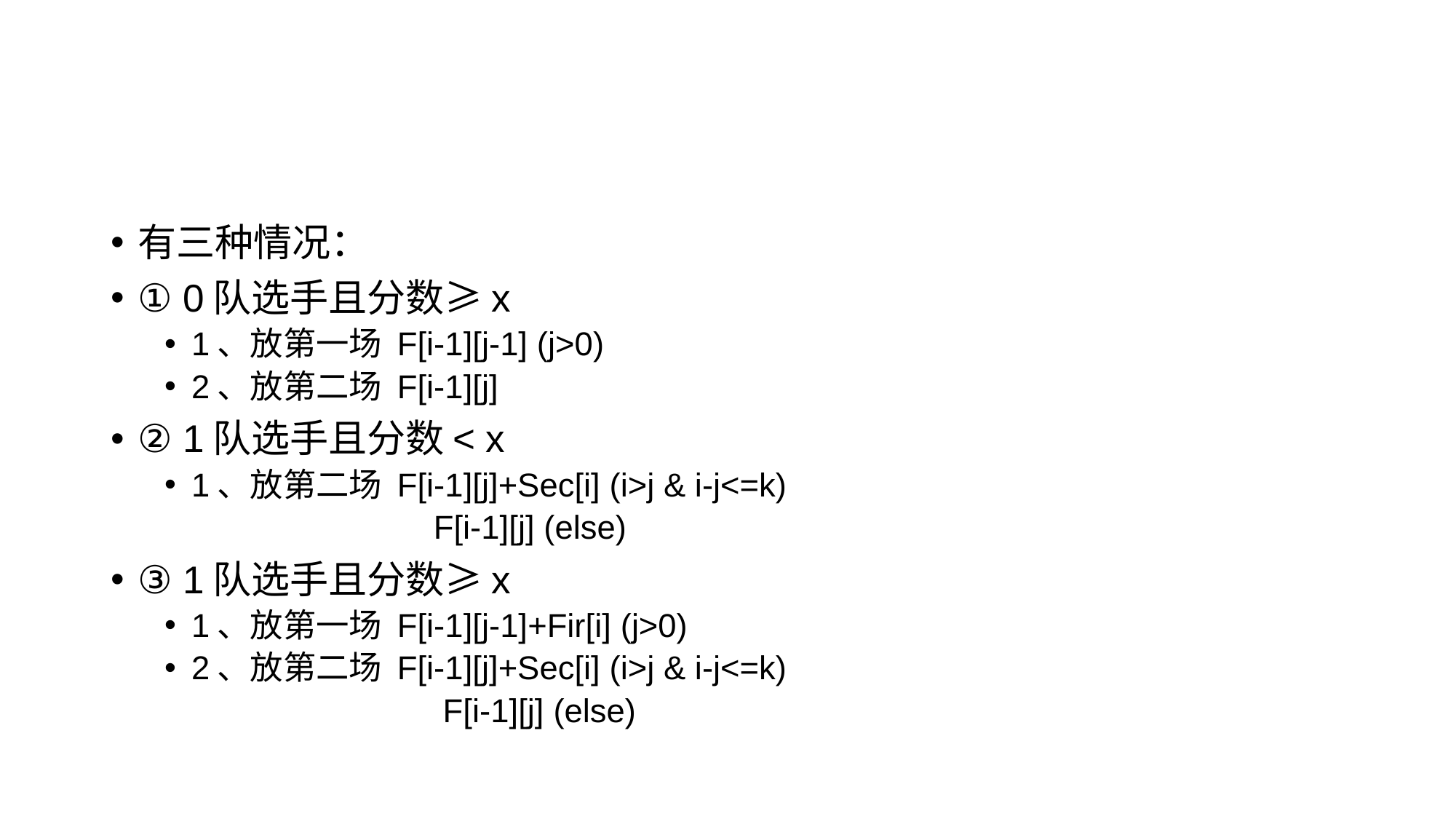

#
有三种情况：
① 0队选手且分数≥x
1、放第一场 F[i-1][j-1] (j>0)
2、放第二场 F[i-1][j]
② 1队选手且分数< x
1、放第二场 F[i-1][j]+Sec[i] (i>j & i-j<=k)
                             F[i-1][j] (else)
③ 1队选手且分数≥x
1、放第一场 F[i-1][j-1]+Fir[i] (j>0)
2、放第二场 F[i-1][j]+Sec[i] (i>j & i-j<=k)
                              F[i-1][j] (else)